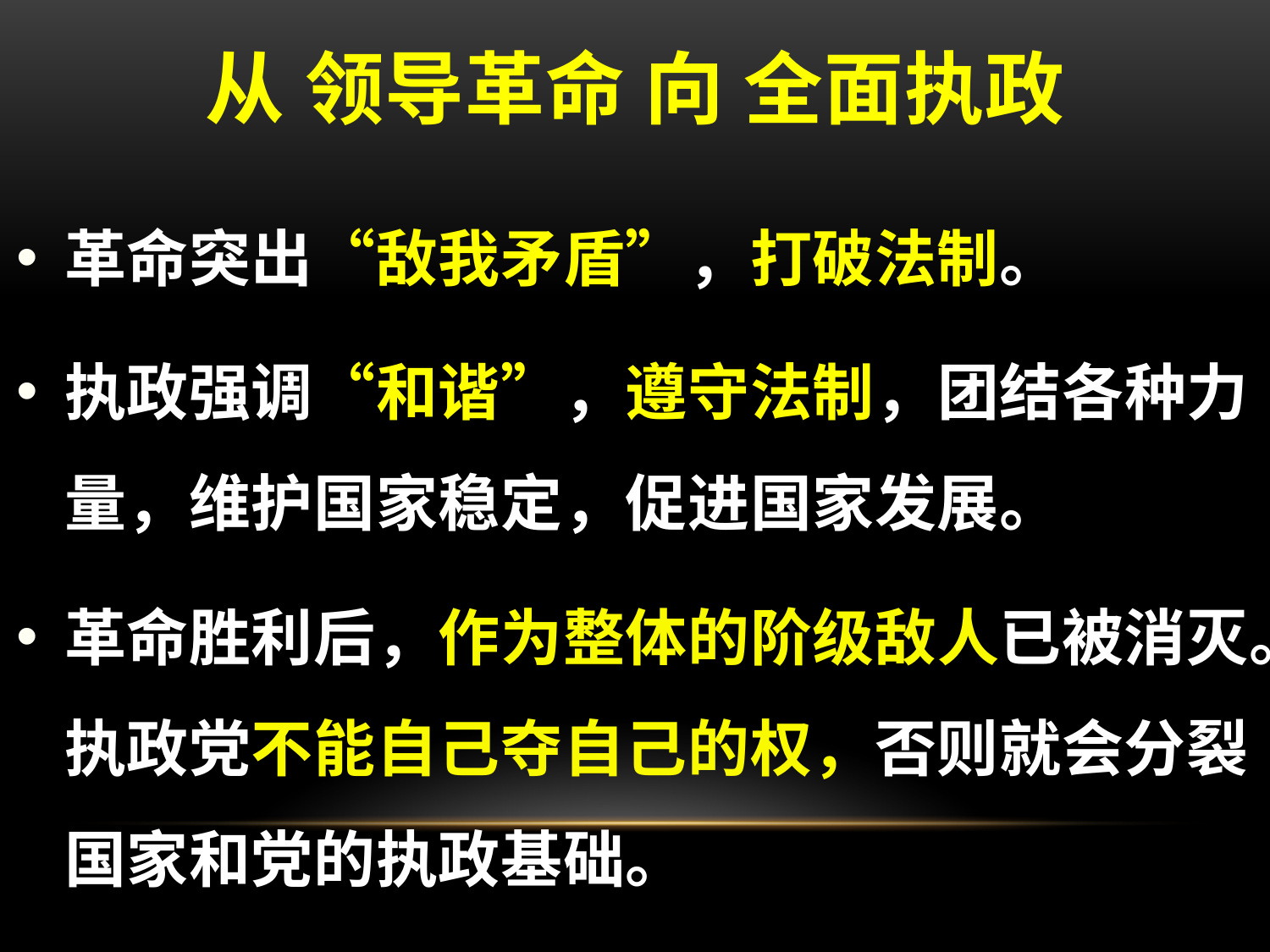

# 从 领导革命 向 全面执政
革命突出“敌我矛盾”，打破法制。
执政强调“和谐”，遵守法制，团结各种力量，维护国家稳定，促进国家发展。
革命胜利后，作为整体的阶级敌人已被消灭。执政党不能自己夺自己的权，否则就会分裂国家和党的执政基础。